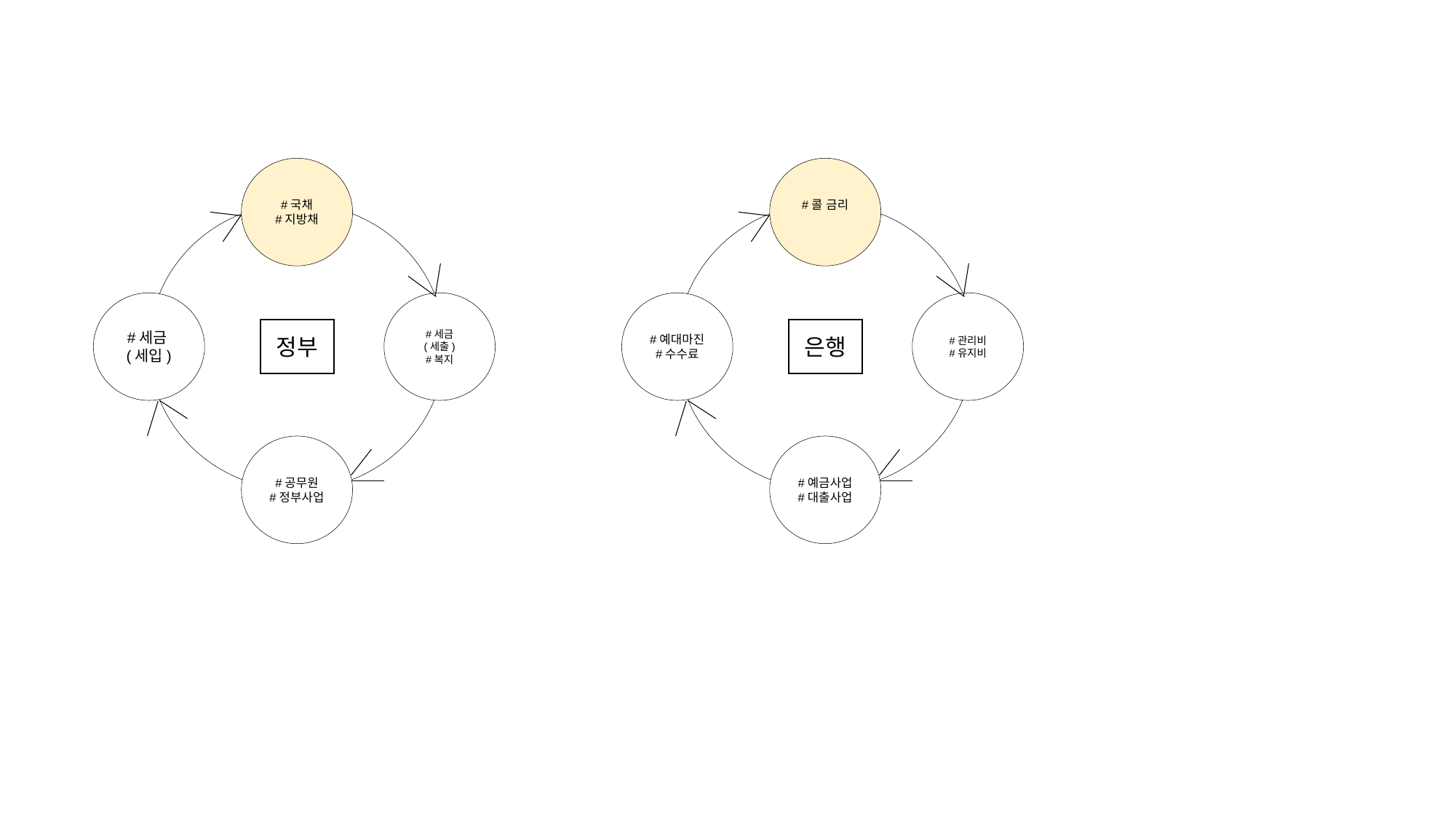

#국채
#지방채

#세금(세입)
#세금
(세출)
#복지
#공무원
#정부사업
#콜 금리

#예대마진
#수수료
#관리비
#유지비
#예금사업
#대출사업
정부
은행